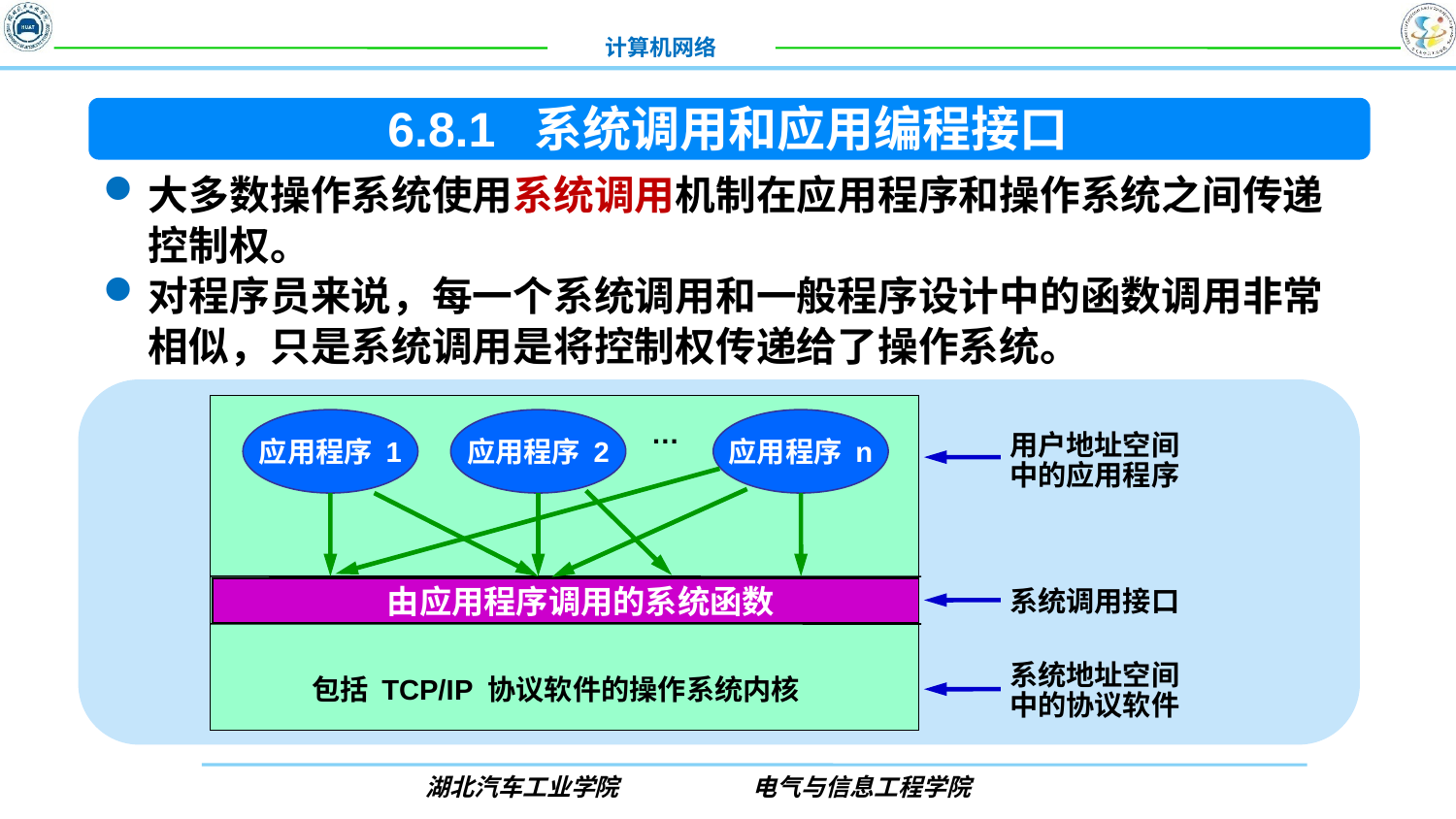

6.8.1  系统调用和应用编程接口

大多数操作系统使用系统调用机制在应用程序和操作系统之间传递控制权。
对程序员来说，每一个系统调用和一般程序设计中的函数调用非常相似，只是系统调用是将控制权传递给了操作系统。

…
应用程序 1
应用程序 2
应用程序 n

用户地址空间
中的应用程序

由应用程序调用的系统函数

系统调用接口

系统地址空间
中的协议软件
包括 TCP/IP 协议软件的操作系统内核